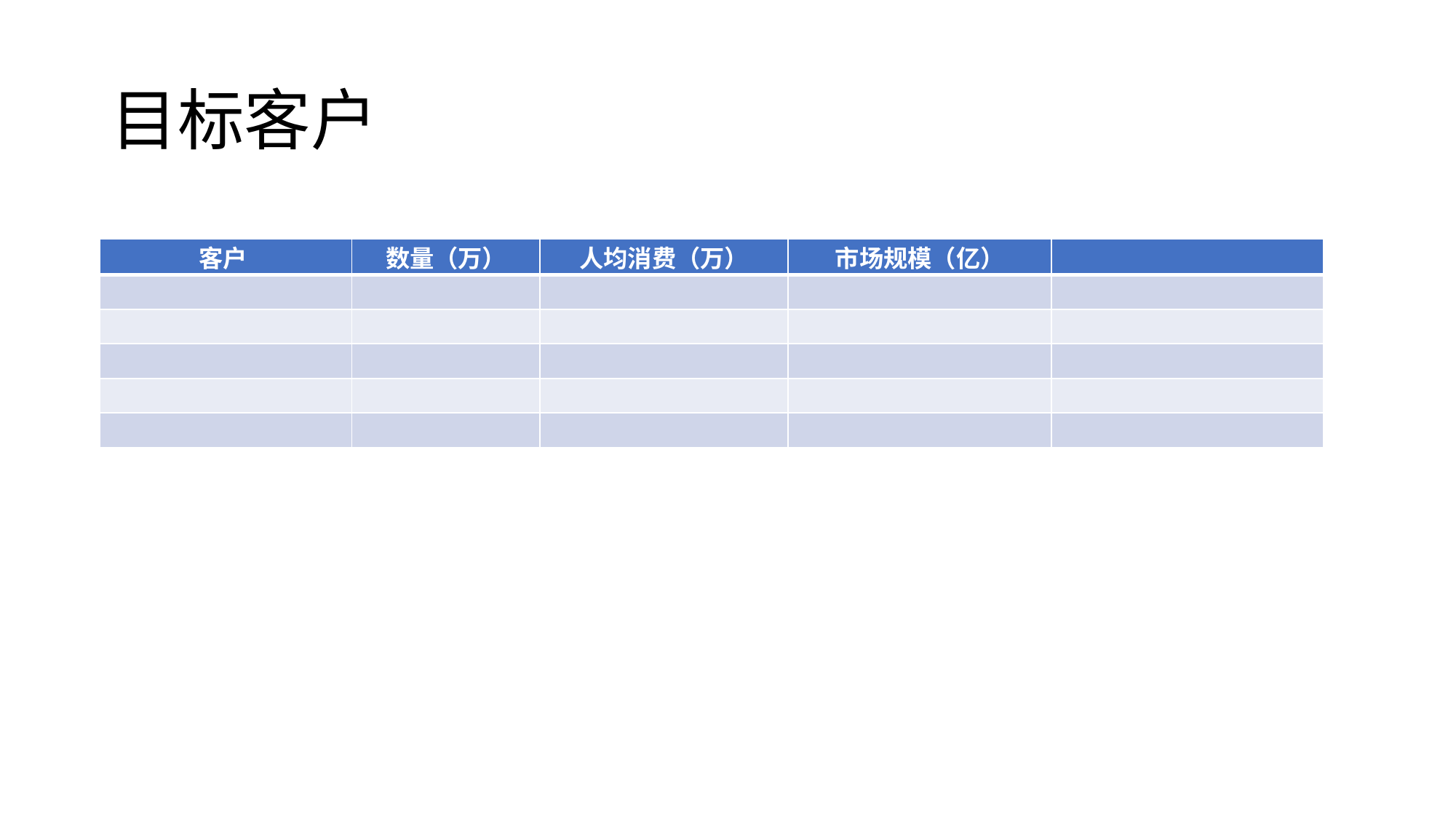

# 目标客户
| 客户 | 数量（万） | 人均消费（万） | 市场规模（亿） |  |
| --- | --- | --- | --- | --- |
|  |  |  |  |  |
|  |  |  |  |  |
|  |  |  |  |  |
|  |  |  |  |  |
|  |  |  |  |  |